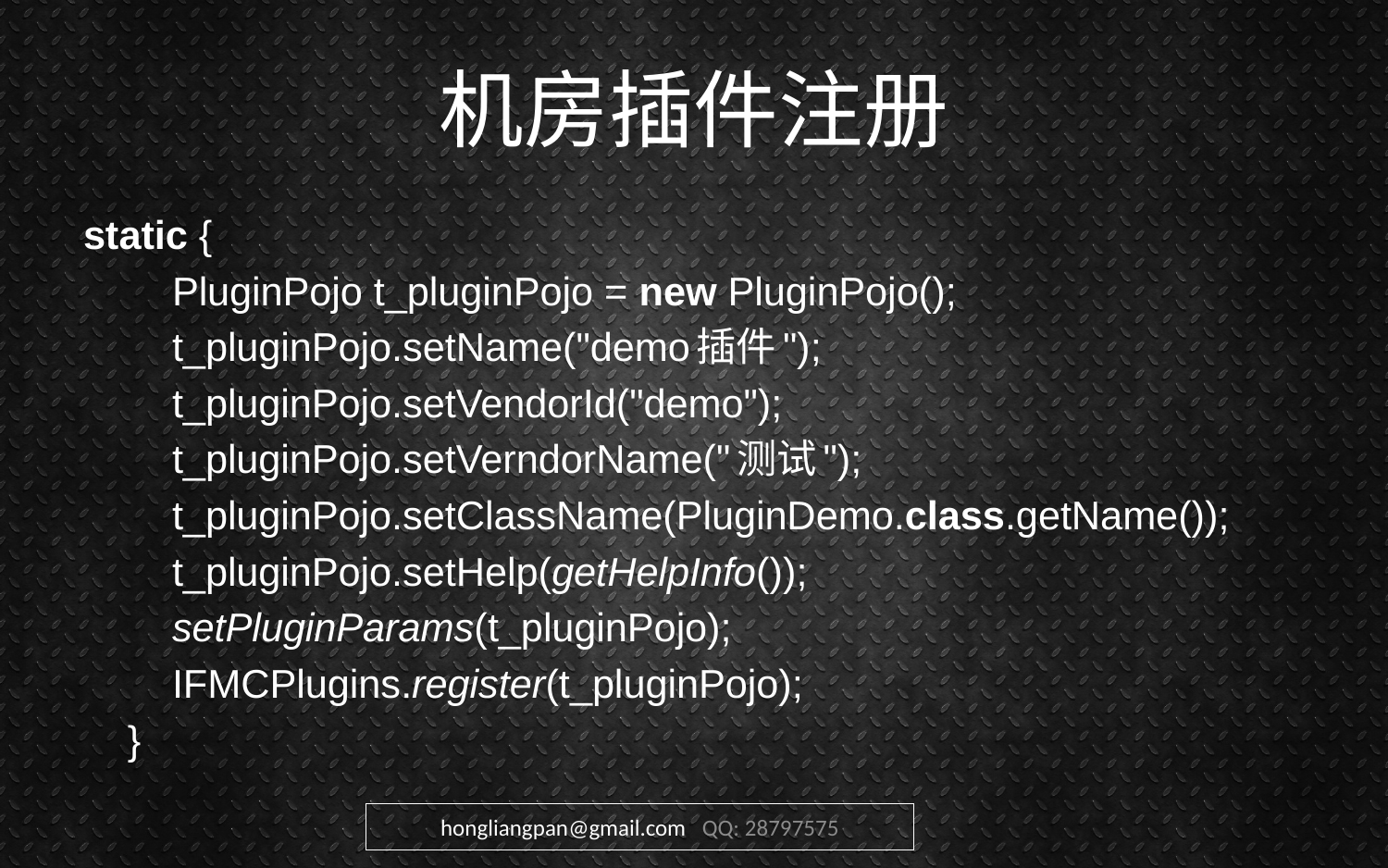

# 机房插件注册
static {
        PluginPojo t_pluginPojo = new PluginPojo();
        t_pluginPojo.setName("demo插件");
        t_pluginPojo.setVendorId("demo");
        t_pluginPojo.setVerndorName("测试");
        t_pluginPojo.setClassName(PluginDemo.class.getName());
        t_pluginPojo.setHelp(getHelpInfo());
        setPluginParams(t_pluginPojo);
        IFMCPlugins.register(t_pluginPojo);
    }